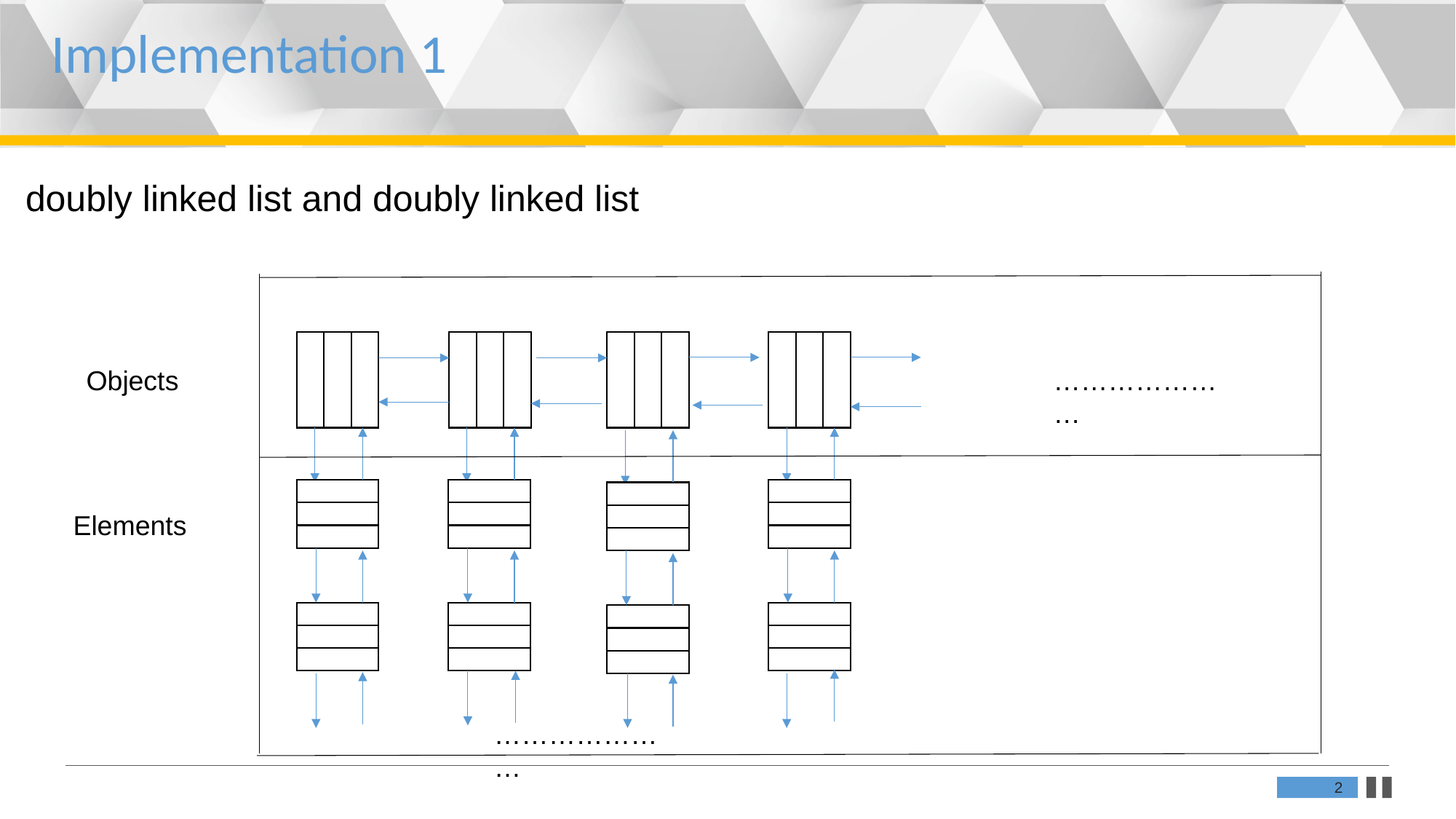

更多精品PPT模板下载：https://shop162430736.taobao.com
Implementation 1
doubly linked list and doubly linked list

Objects
…………………

Elements

…………………
2